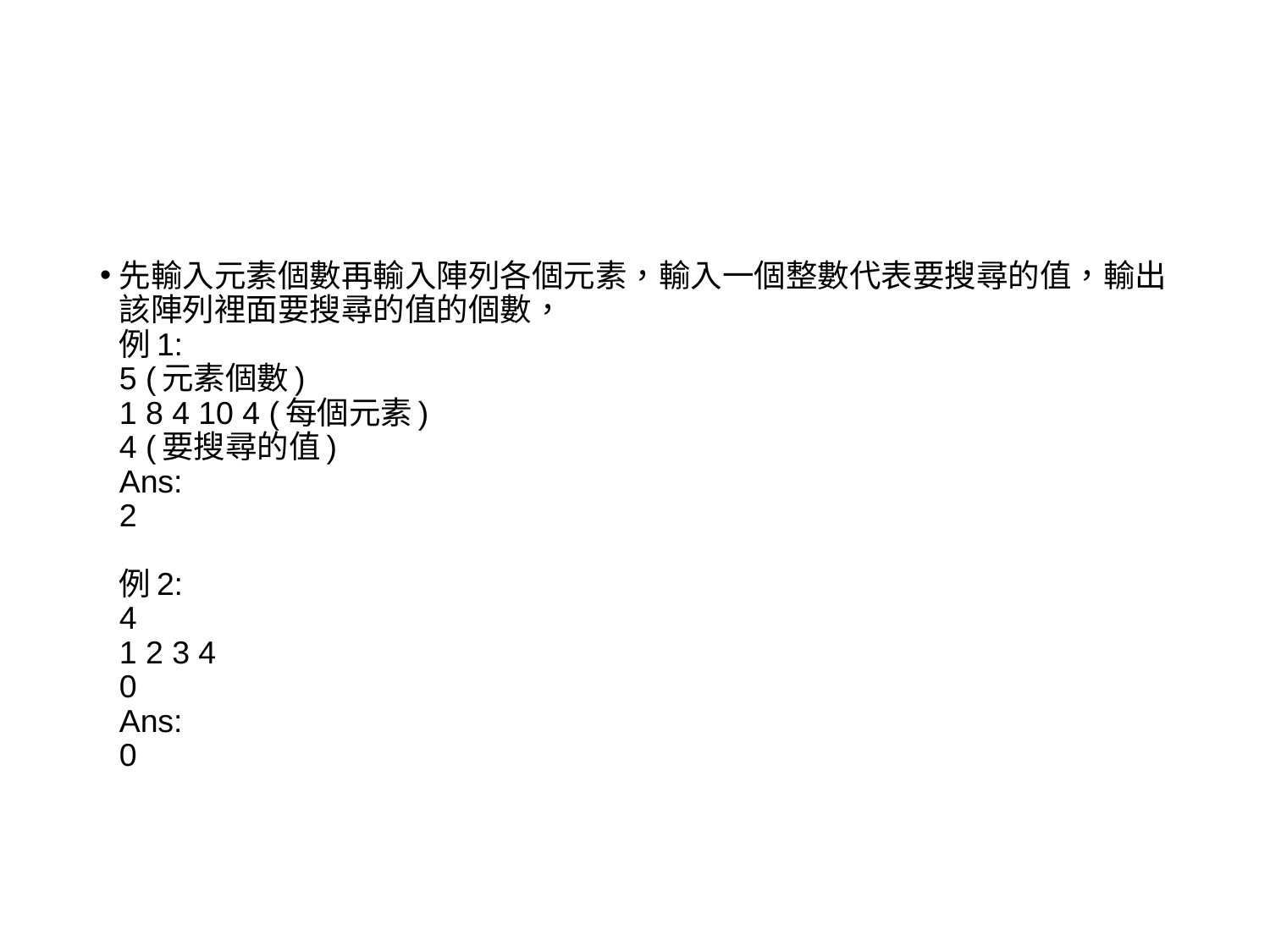

#
先輸入元素個數再輸入陣列各個元素，輸入一個整數代表要搜尋的值，輸出該陣列裡面要搜尋的值的個數，
例1:
5 (元素個數)
1 8 4 10 4 (每個元素)
4 (要搜尋的值)
Ans:
2
例2:
4
1 2 3 4
0
Ans:
0